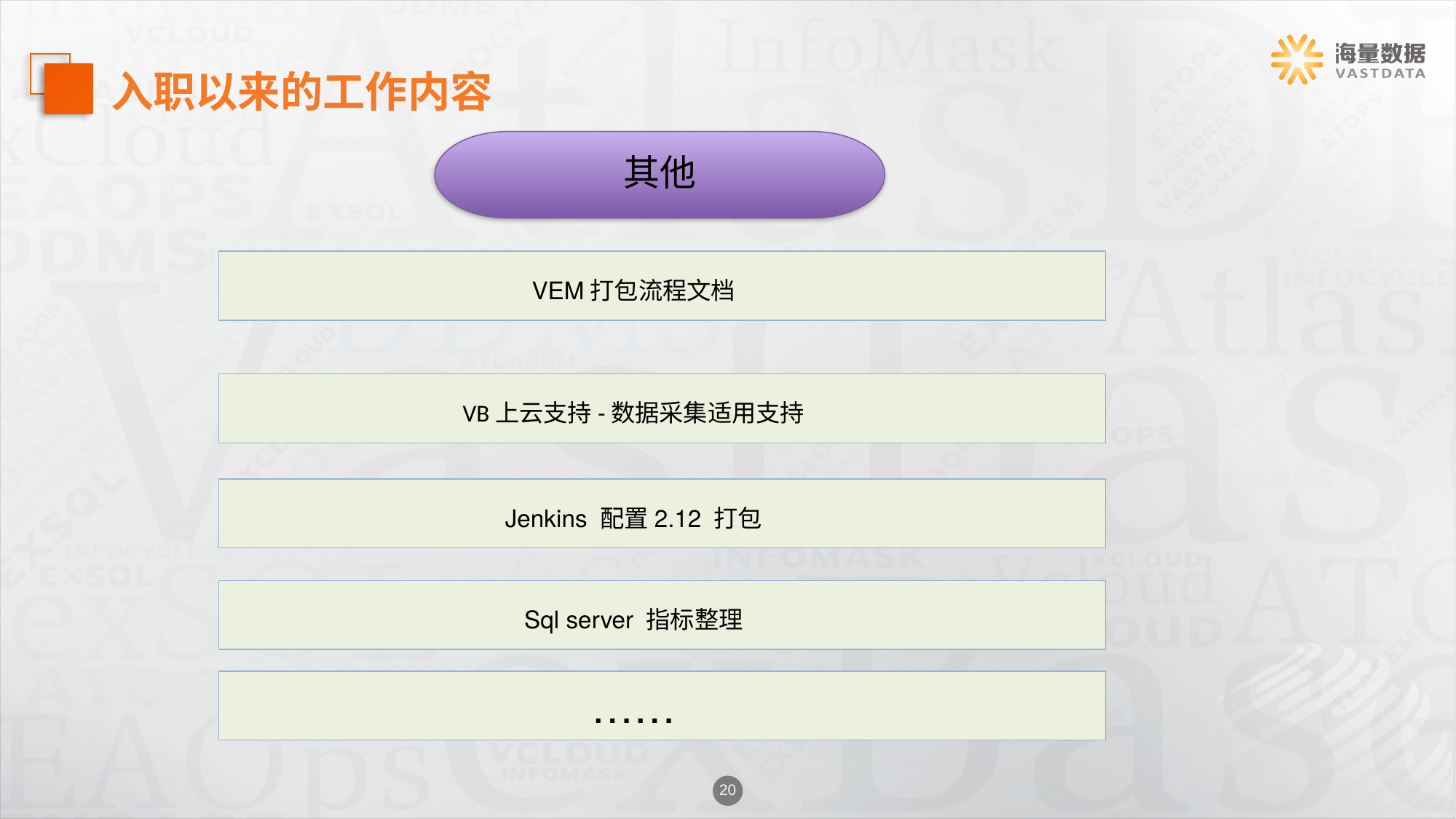

入职以来的工作内容

其他

VEM打包流程文档

VB上云支持-数据采集适用支持

Jenkins 配置2.12 打包

Sql server 指标整理
……